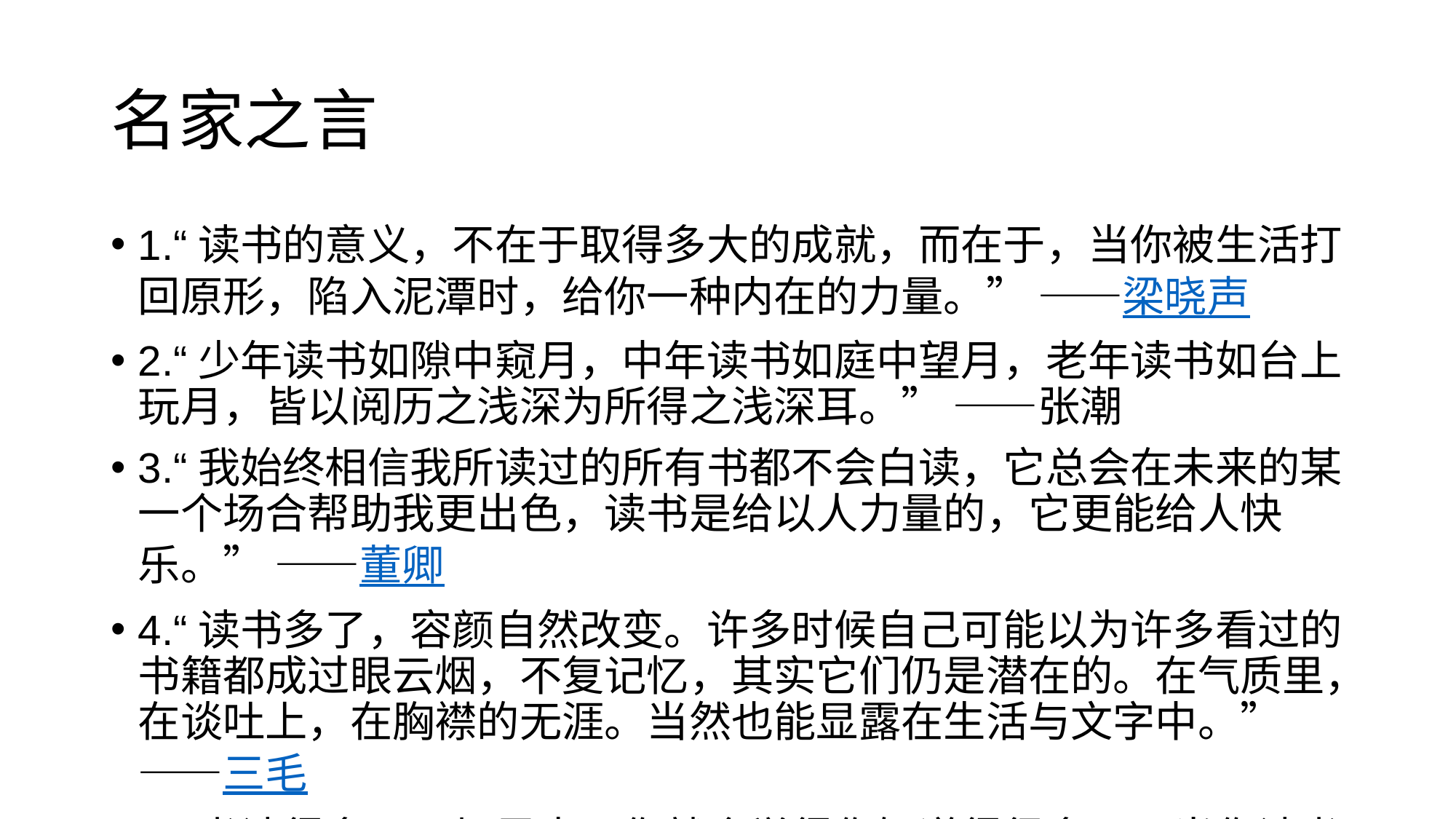

# 名家之言
1.“读书的意义，不在于取得多大的成就，而在于，当你被生活打回原形，陷入泥潭时，给你一种内在的力量。” ——梁晓声
2.“少年读书如隙中窥月，中年读书如庭中望月，老年读书如台上玩月，皆以阅历之浅深为所得之浅深耳。” ——张潮
3.“我始终相信我所读过的所有书都不会白读，它总会在未来的某一个场合帮助我更出色，读书是给以人力量的，它更能给人快乐。” ——董卿
4.“读书多了，容颜自然改变。许多时候自己可能以为许多看过的书籍都成过眼云烟，不复记忆，其实它们仍是潜在的。在气质里，在谈吐上，在胸襟的无涯。当然也能显露在生活与文字中。” ——三毛
5.“书读得多而不加思索，你就会觉得你知道得很多；而当你读书而思考得越多的时候，你就会越清楚地看到，你其实知道得很少。” ——伏尔泰
6.“读书并不是唯一通往成功的路，成绩也不是评判一个学生唯一的标准。后面的路还很长呢，谁能一眼望到头。” —— 《1987了》
7.“读书不是为了拿文凭或者发财，而是成为一个有温度懂情绪会思考的人。” ——杨绛
8.“读书到最后，是为了让我们更宽容地去 理解这个世界有多复杂。 ” ——梁文道